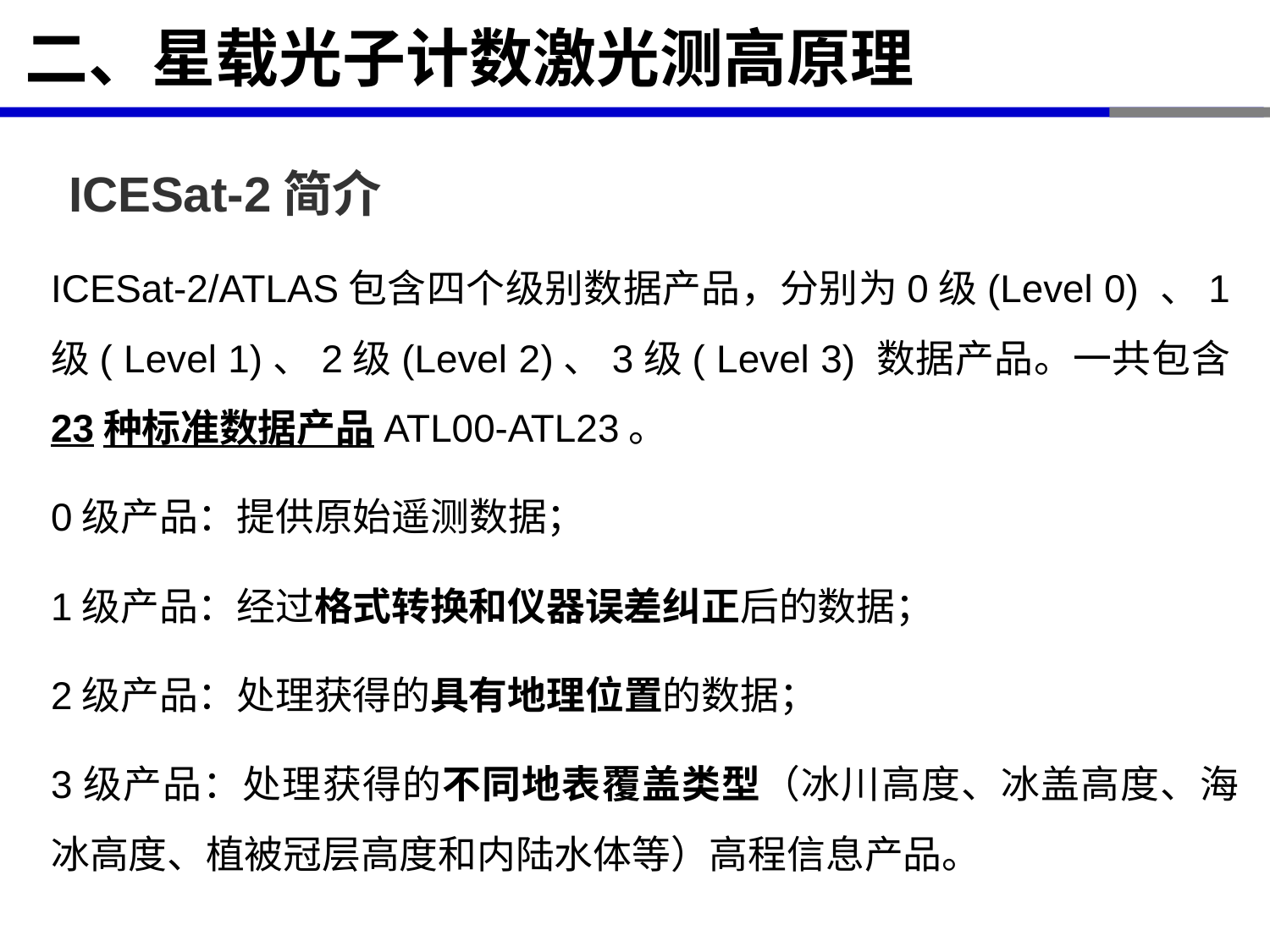

# 二、星载光子计数激光测高原理
ICESat-2简介
﻿ICESat-2/ATLAS包含四个级别数据产品，分别为0级(Level 0) 、1级( Level 1)、2级(Level 2)、3级( Level 3) 数据产品。一共包含23种标准数据产品ATL00-ATL23。
0级产品：提供原始遥测数据；
1级产品：经过格式转换和仪器误差纠正后的数据；
2级产品：处理获得的具有地理位置的数据；
3级产品：处理获得的不同地表覆盖类型（冰川高度、冰盖高度、海冰高度、植被冠层高度和内陆水体等）高程信息产品。